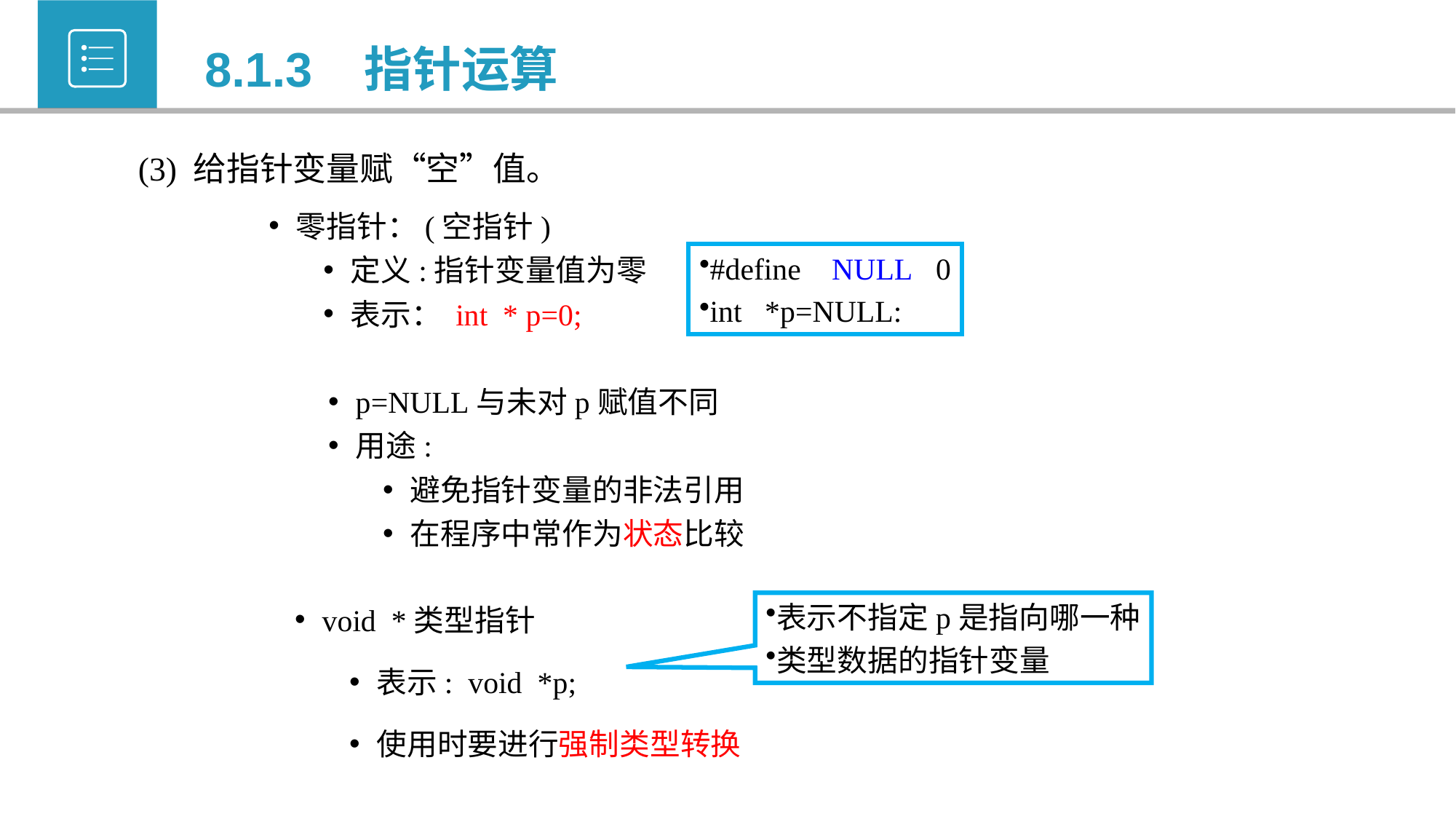

8.1.3   指针运算
        (3) 给指针变量赋“空”值。
零指针：(空指针)
定义:指针变量值为零
表示： int  * p=0;
#define    NULL   0
int   *p=NULL:
p=NULL与未对p赋值不同
用途:
避免指针变量的非法引用
在程序中常作为状态比较
void  *类型指针
表示:  void  *p;
使用时要进行强制类型转换
表示不指定p是指向哪一种
类型数据的指针变量